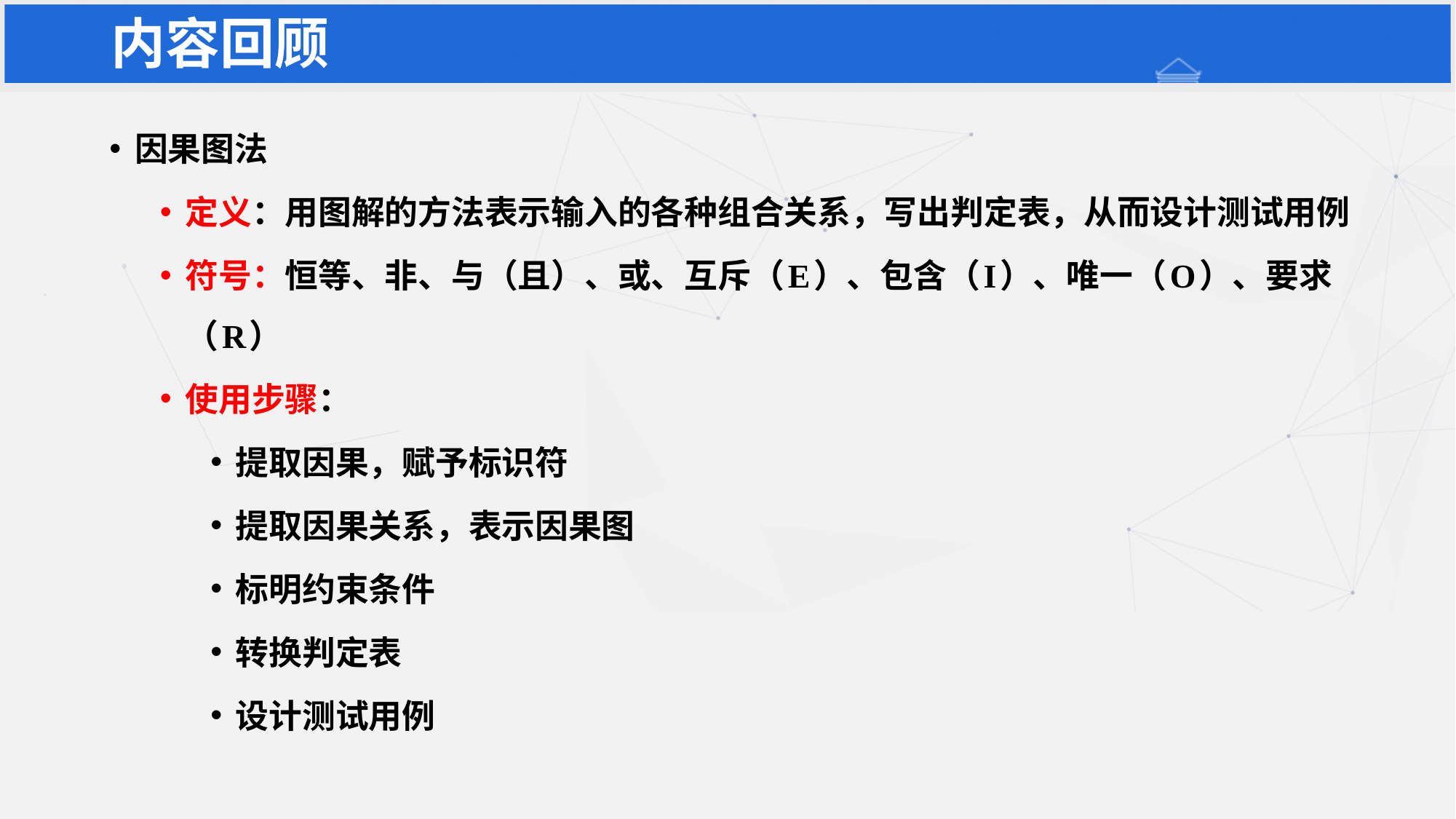

# 内容回顾
因果图法
定义：用图解的方法表示输入的各种组合关系，写出判定表，从而设计测试用例
符号：恒等、非、与（且）、或、互斥（E）、包含（I）、唯一（O）、要求（R）
使用步骤：
提取因果，赋予标识符
提取因果关系，表示因果图
标明约束条件
转换判定表
设计测试用例